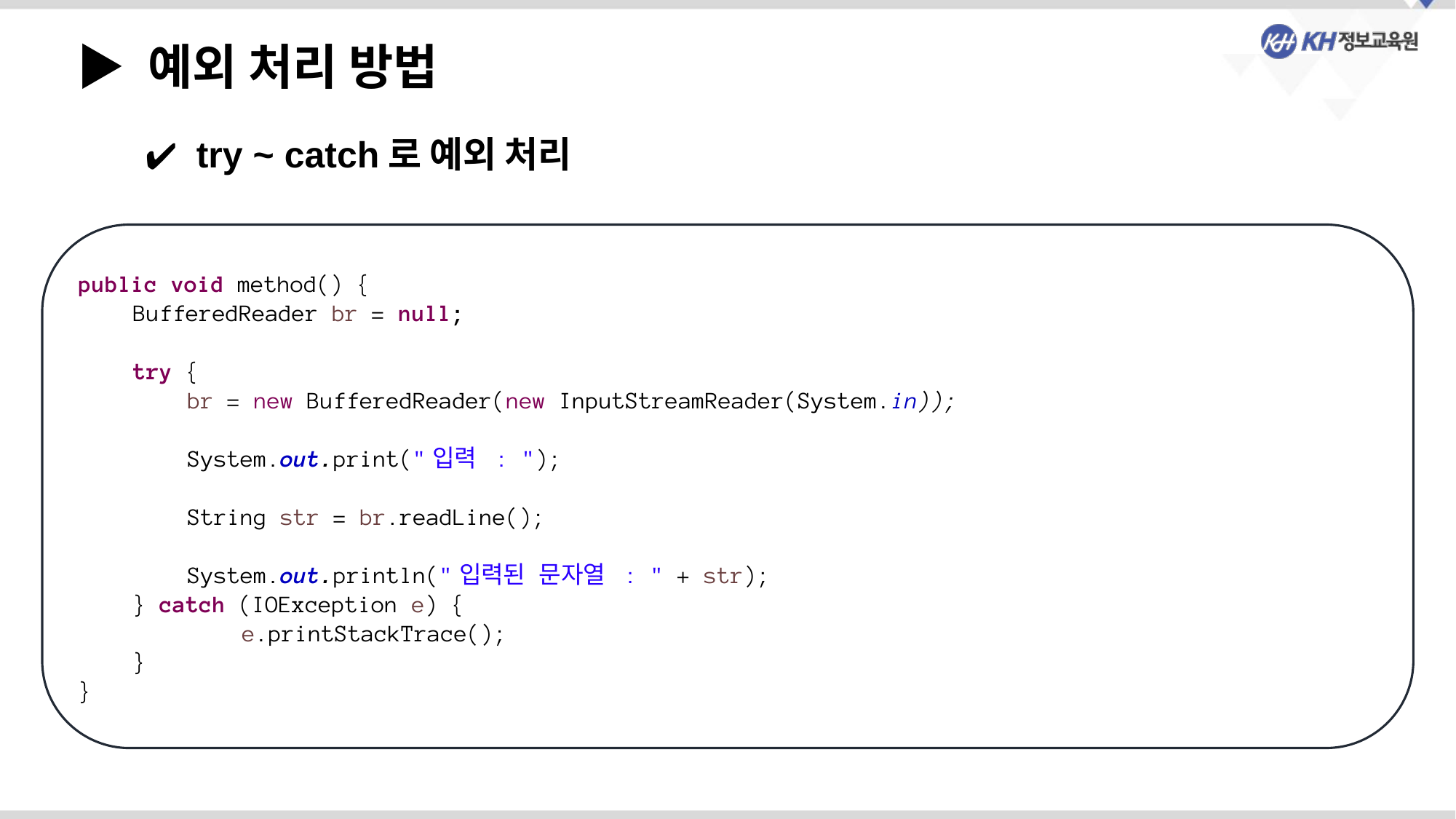

▶ 예외 처리 방법
 try ~ catch로 예외 처리
public void method() {
BufferedReader br = null;

try {
br = new BufferedReader(new InputStreamReader(System.in));

System.out.print("입력 : ");

String str = br.readLine();

System.out.println("입력된 문자열 : " + str);
} catch (IOException e) {
	e.printStackTrace();
}
}